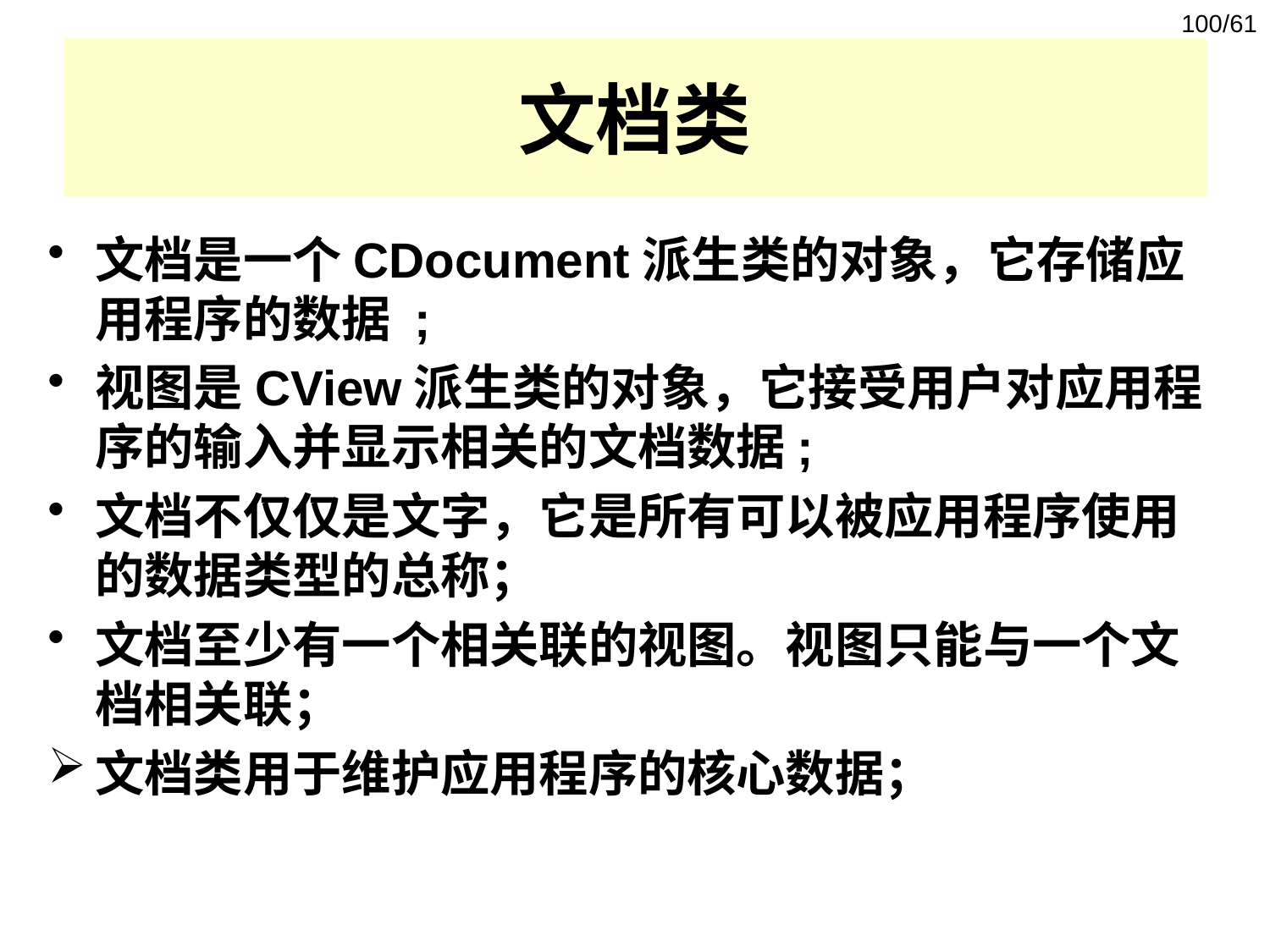

100/61
# 文档类
文档是一个CDocument派生类的对象，它存储应用程序的数据 ;
视图是CView派生类的对象，它接受用户对应用程序的输入并显示相关的文档数据;
文档不仅仅是文字，它是所有可以被应用程序使用的数据类型的总称；
文档至少有一个相关联的视图。视图只能与一个文档相关联；
文档类用于维护应用程序的核心数据；